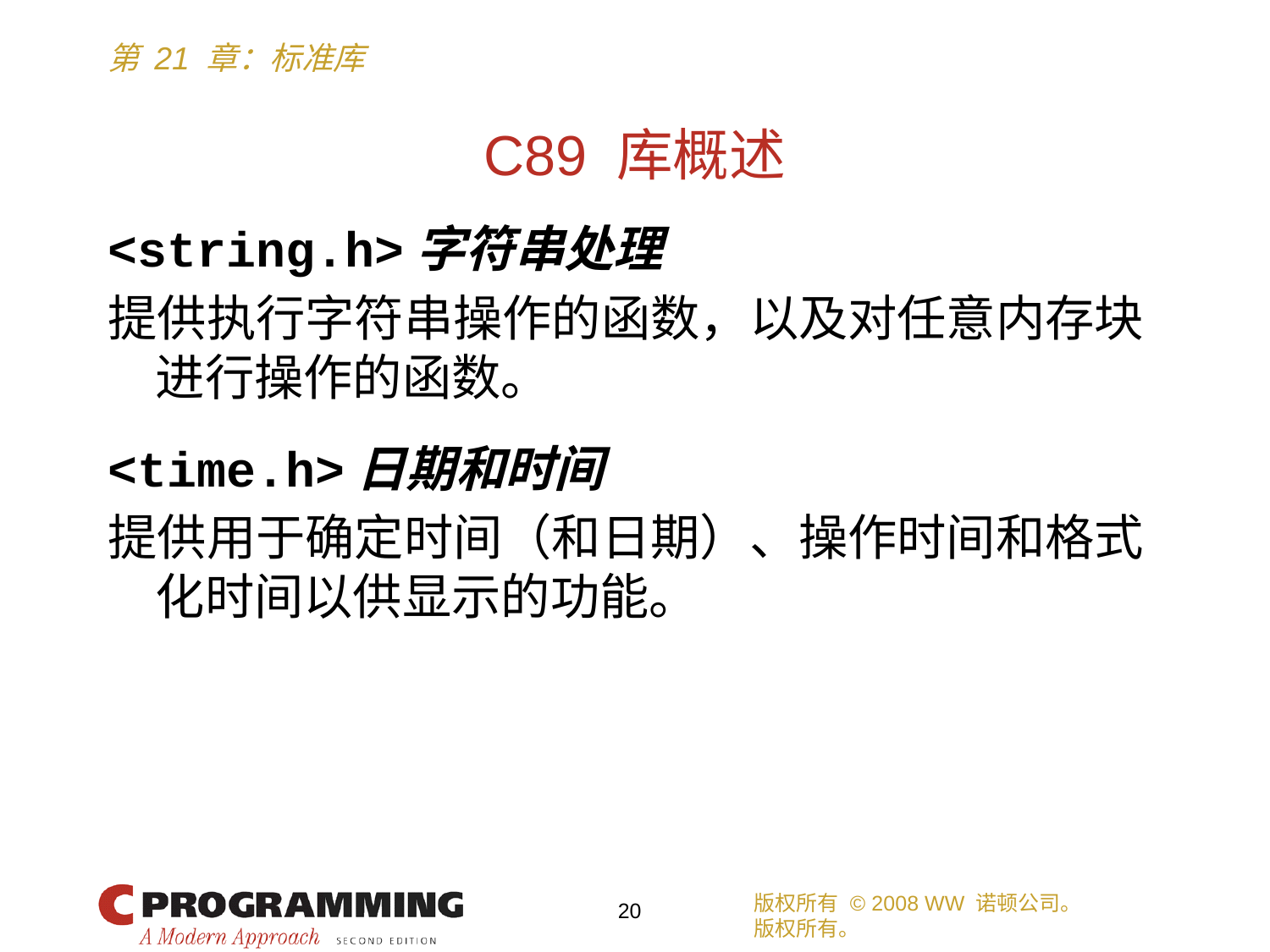

# C89 库概述
<string.h>字符串处理
提供执行字符串操作的函数，以及对任意内存块进行操作的函数。
<time.h>日期和时间
提供用于确定时间（和日期）、操作时间和格式化时间以供显示的功能。
版权所有 © 2008 WW 诺顿公司。
版权所有。
20